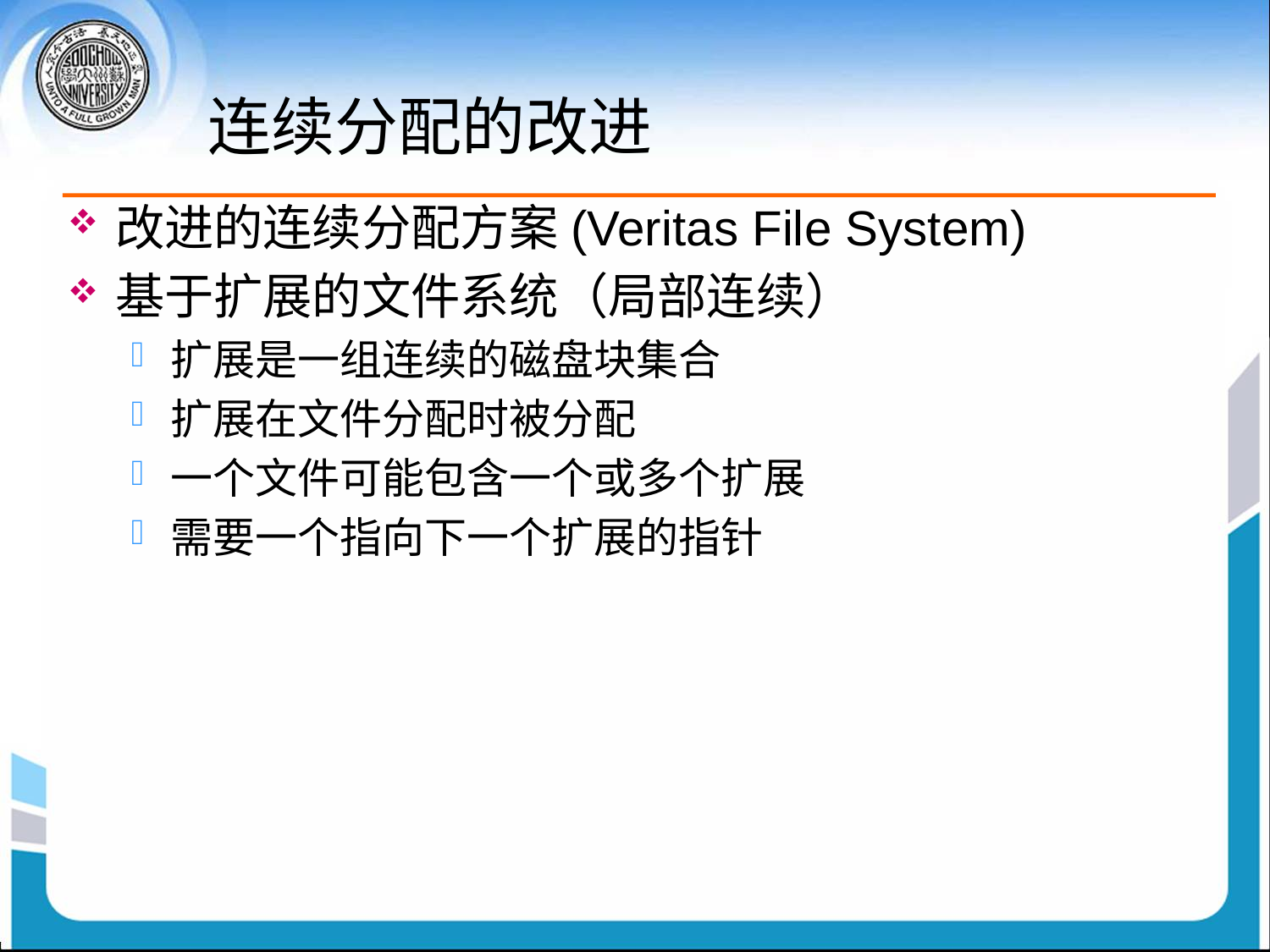

# 连续分配的改进
改进的连续分配方案(Veritas File System)
基于扩展的文件系统（局部连续）
扩展是一组连续的磁盘块集合
扩展在文件分配时被分配
一个文件可能包含一个或多个扩展
需要一个指向下一个扩展的指针